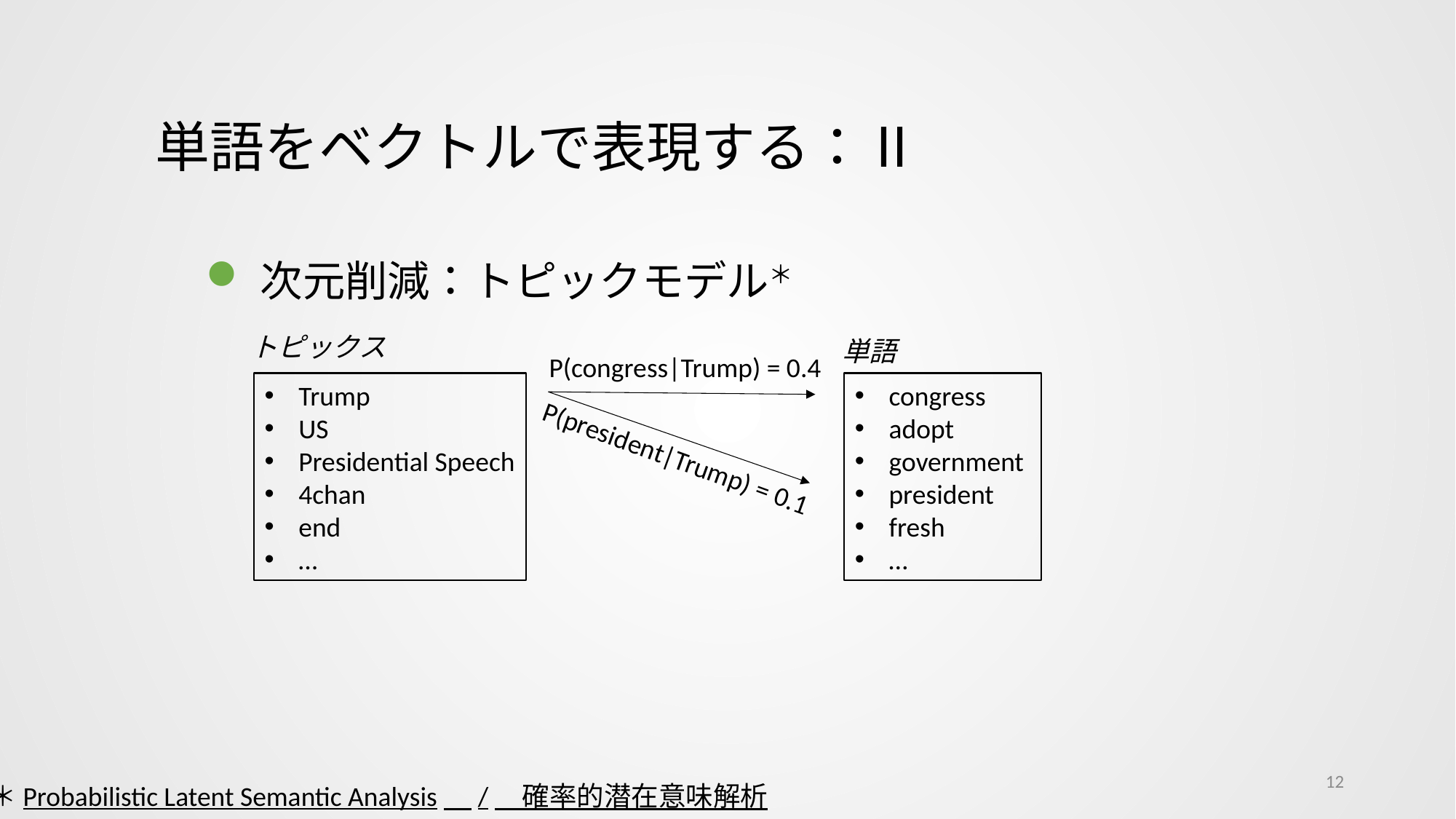

単語をベクトルで表現する：Ⅱ
次元削減：トピックモデル＊
トピックス
単語
P(congress|Trump) = 0.4
Trump
US
Presidential Speech
4chan
end
…
congress
adopt
government
president
fresh
…
P(president|Trump) = 0.1
12
＊Probabilistic Latent Semantic Analysis　/　確率的潜在意味解析